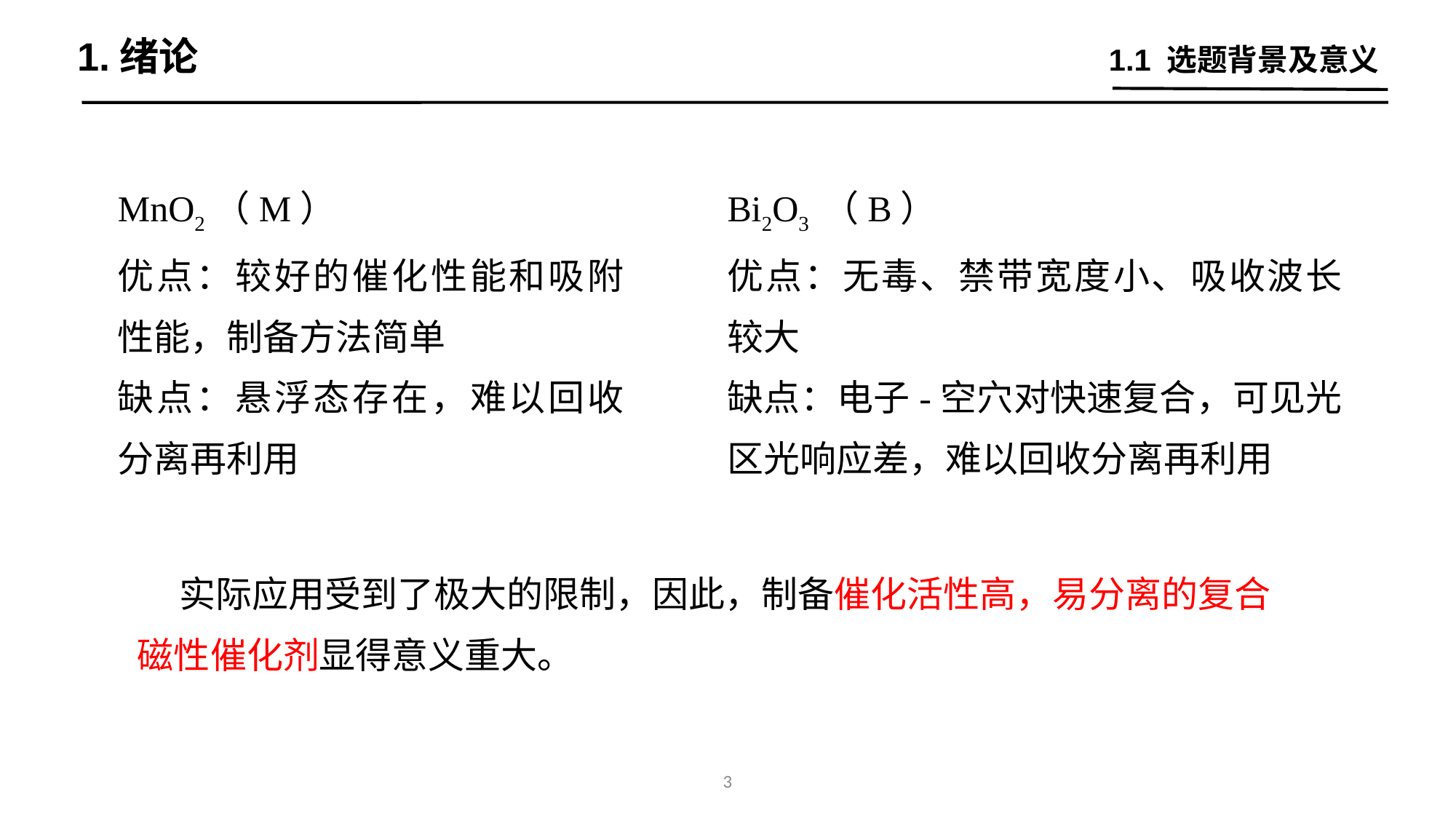

1.绪论
1.1 选题背景及意义

Bi2O3 （B）
优点：无毒、禁带宽度小、吸收波长较大
缺点：电子-空穴对快速复合，可见光区光响应差，难以回收分离再利用

MnO2（M）
优点：较好的催化性能和吸附性能，制备方法简单
缺点：悬浮态存在，难以回收分离再利用
    实际应用受到了极大的限制，因此，制备催化活性高，易分离的复合磁性催化剂显得意义重大。
3